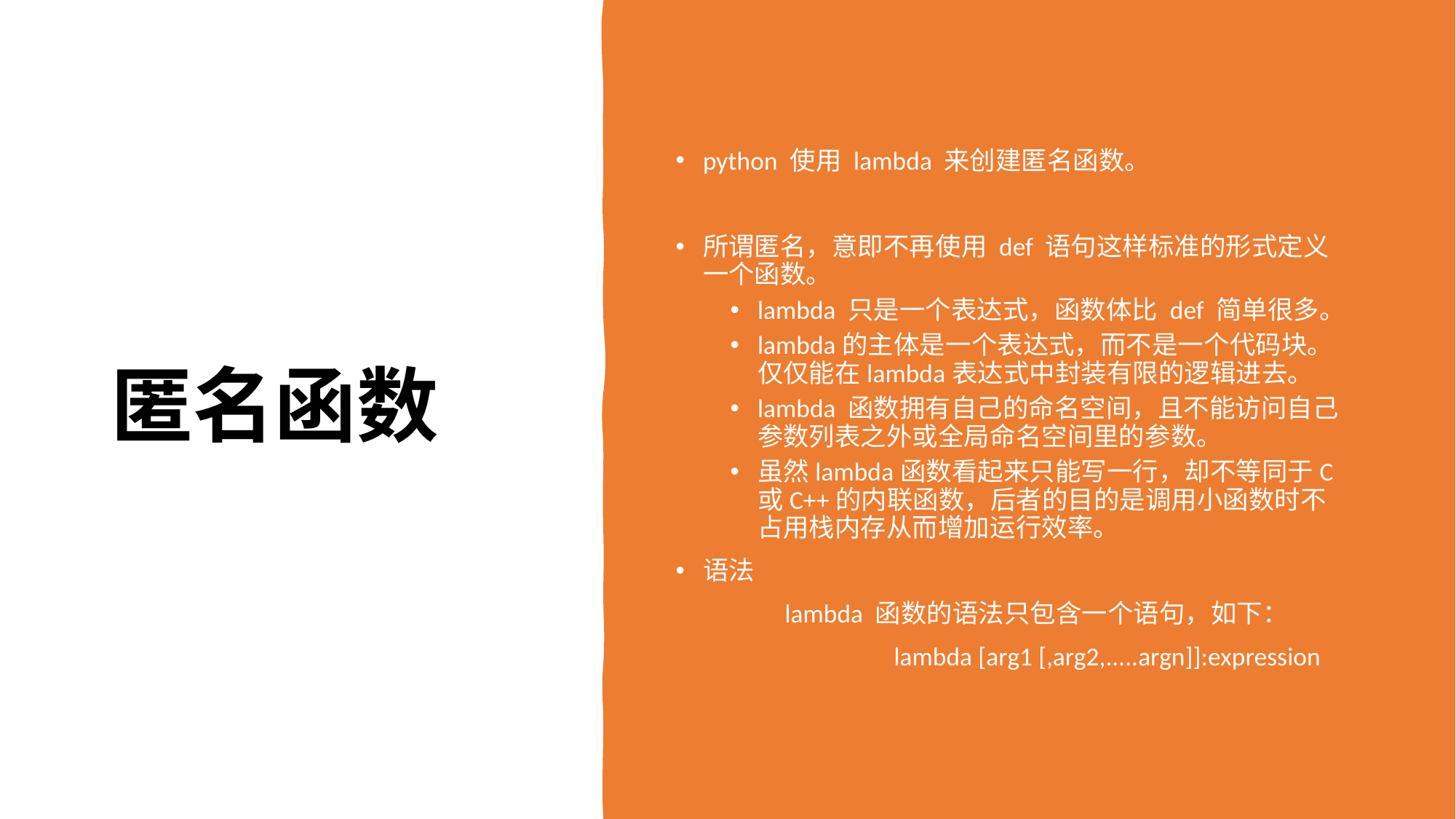

# 匿名函数
python 使用 lambda 来创建匿名函数。

所谓匿名，意即不再使用 def 语句这样标准的形式定义一个函数。
lambda 只是一个表达式，函数体比 def 简单很多。
lambda的主体是一个表达式，而不是一个代码块。仅仅能在lambda表达式中封装有限的逻辑进去。
lambda 函数拥有自己的命名空间，且不能访问自己参数列表之外或全局命名空间里的参数。
虽然lambda函数看起来只能写一行，却不等同于C或C++的内联函数，后者的目的是调用小函数时不占用栈内存从而增加运行效率。
语法
	lambda 函数的语法只包含一个语句，如下：
		lambda [arg1 [,arg2,.....argn]]:expression